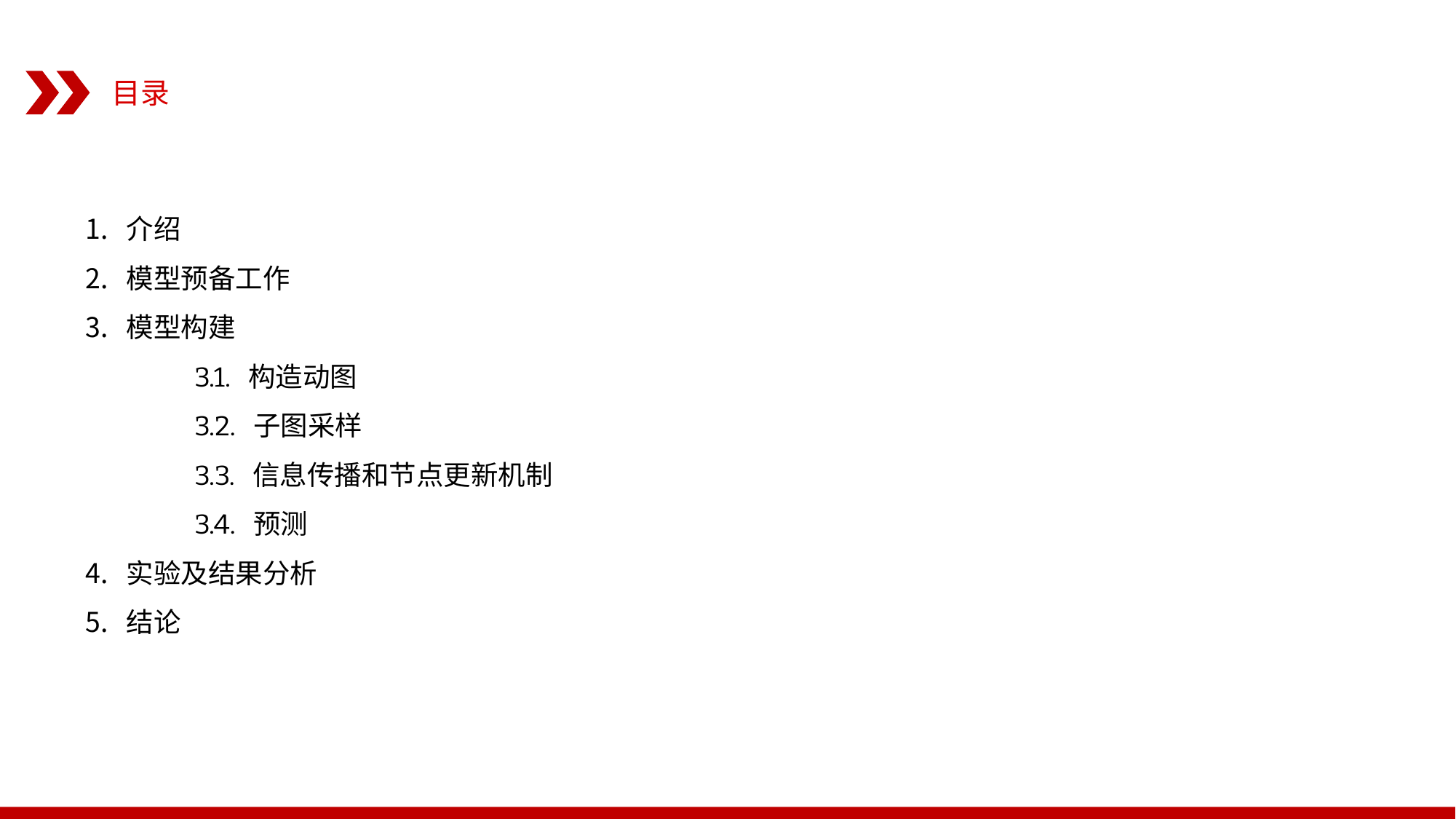

目录
介绍
模型预备工作
模型构建
	3.1.  构造动图
	3.2.  子图采样
	3.3.  信息传播和节点更新机制
	3.4.  预测
实验及结果分析
结论